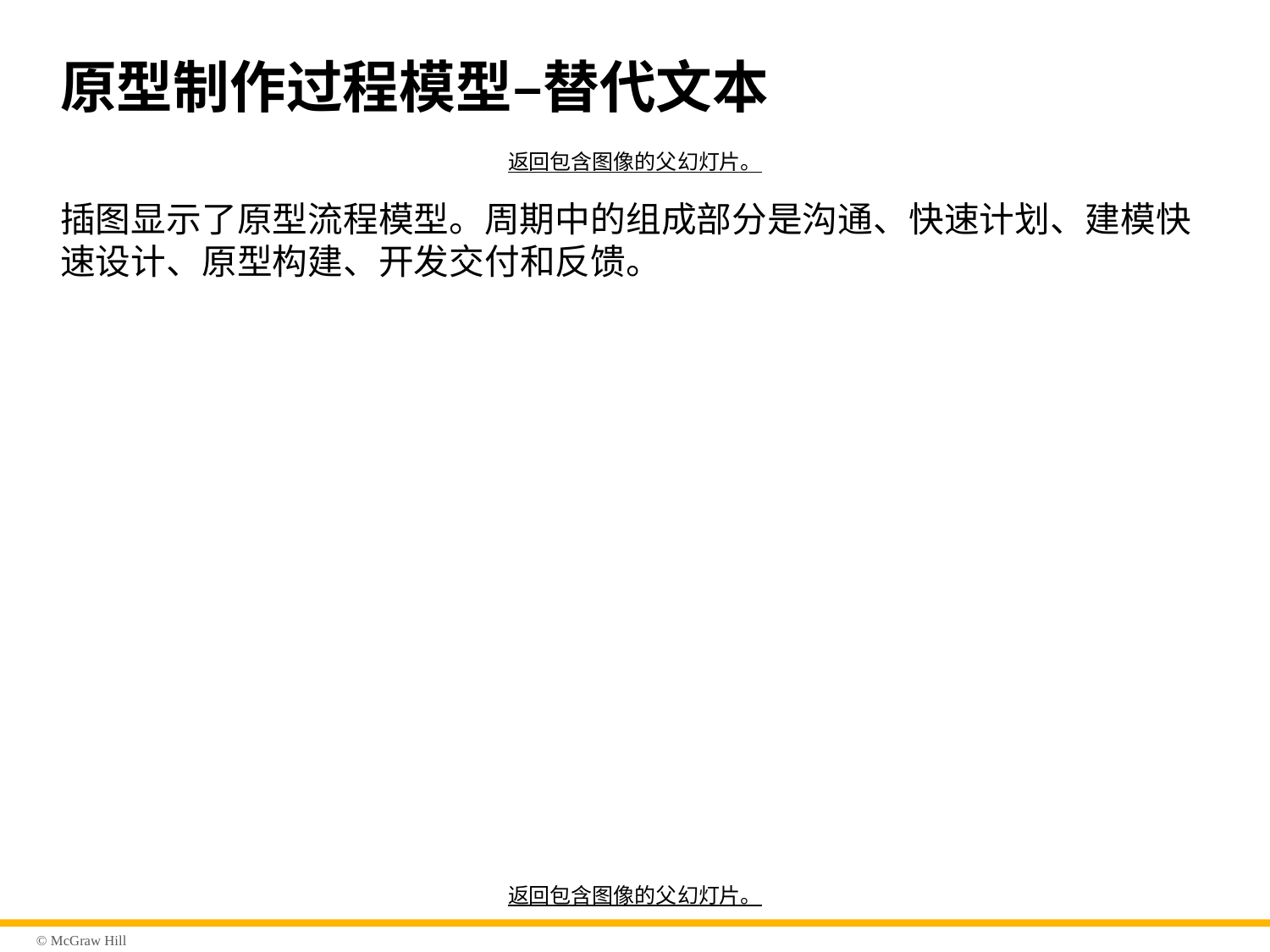

# 原型制作过程模型–替代文本
返回包含图像的父幻灯片。
插图显示了原型流程模型。周期中的组成部分是沟通、快速计划、建模快速设计、原型构建、开发交付和反馈。
返回包含图像的父幻灯片。
18